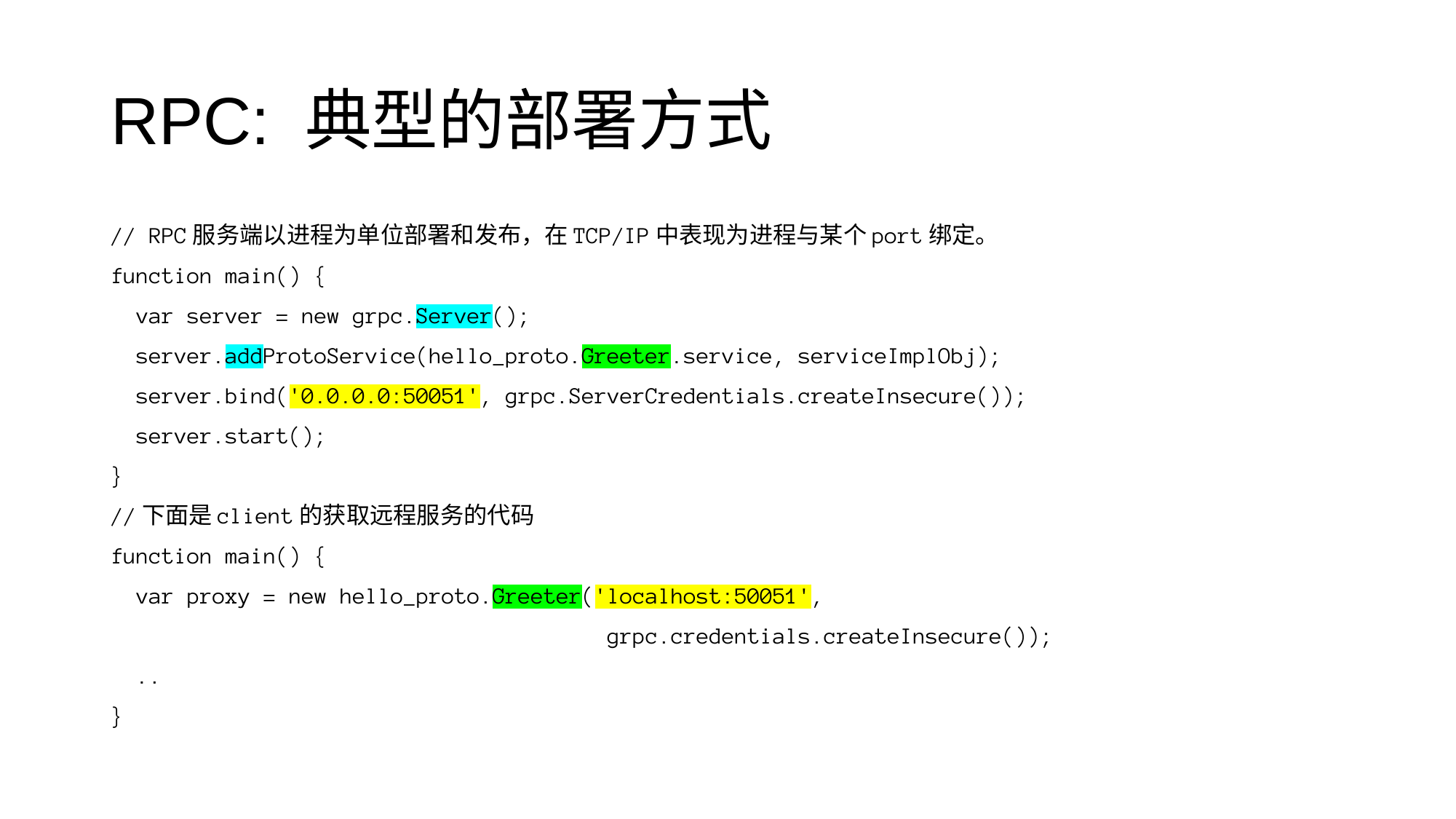

# RPC: 典型的部署方式
// RPC服务端以进程为单位部署和发布，在TCP/IP中表现为进程与某个port绑定。
function main() {
  var server = new grpc.Server();
  server.addProtoService(hello_proto.Greeter.service, serviceImplObj);
  server.bind('0.0.0.0:50051', grpc.ServerCredentials.createInsecure());
  server.start();
}
//下面是client的获取远程服务的代码
function main() {
  var proxy = new hello_proto.Greeter('localhost:50051',
                                       grpc.credentials.createInsecure());
  ..
}